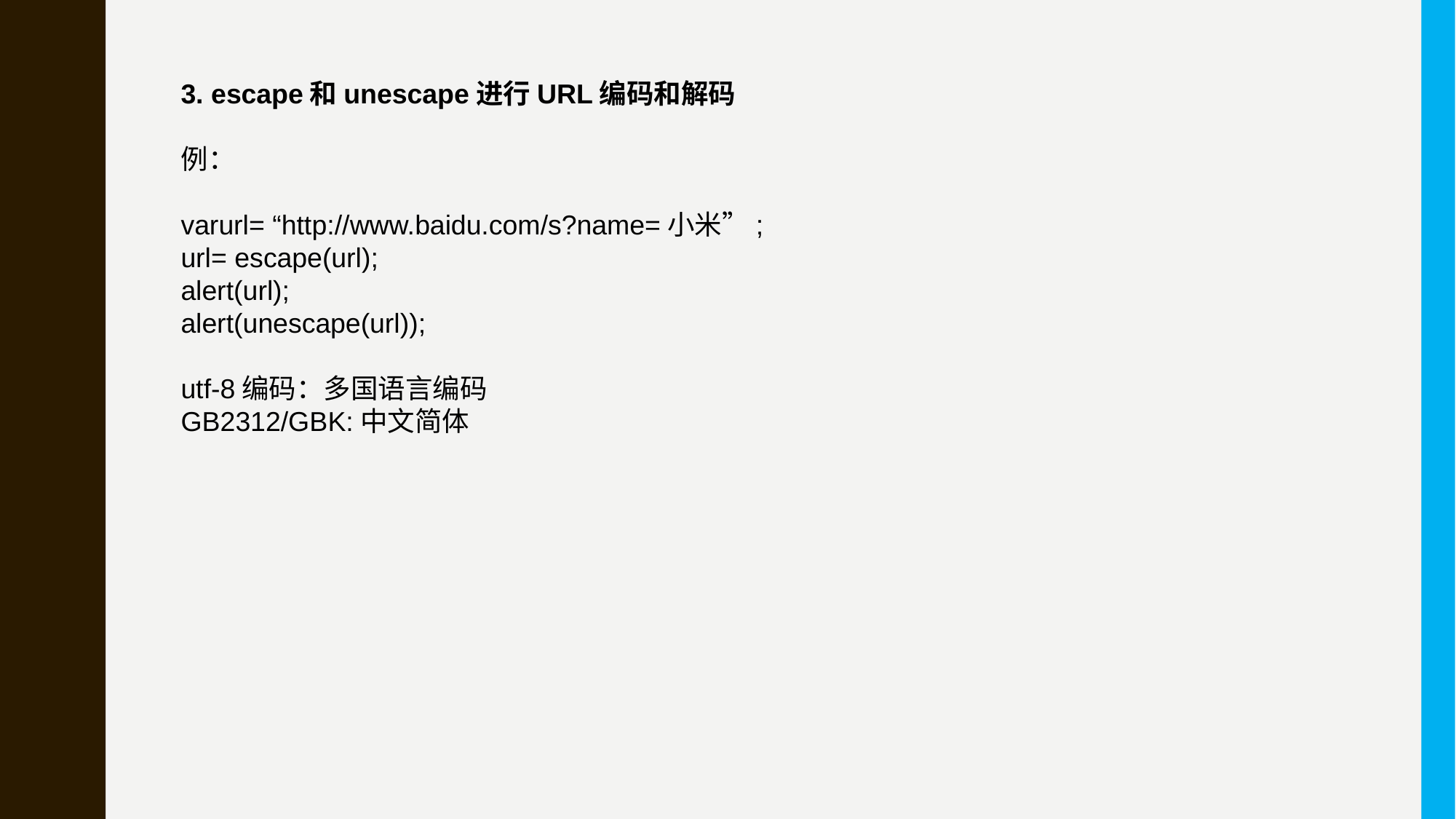

3. escape和unescape进行URL编码和解码

例：

varurl= “http://www.baidu.com/s?name=小米”;
url= escape(url);
alert(url);
alert(unescape(url));

utf-8编码：多国语言编码
GB2312/GBK:中文简体